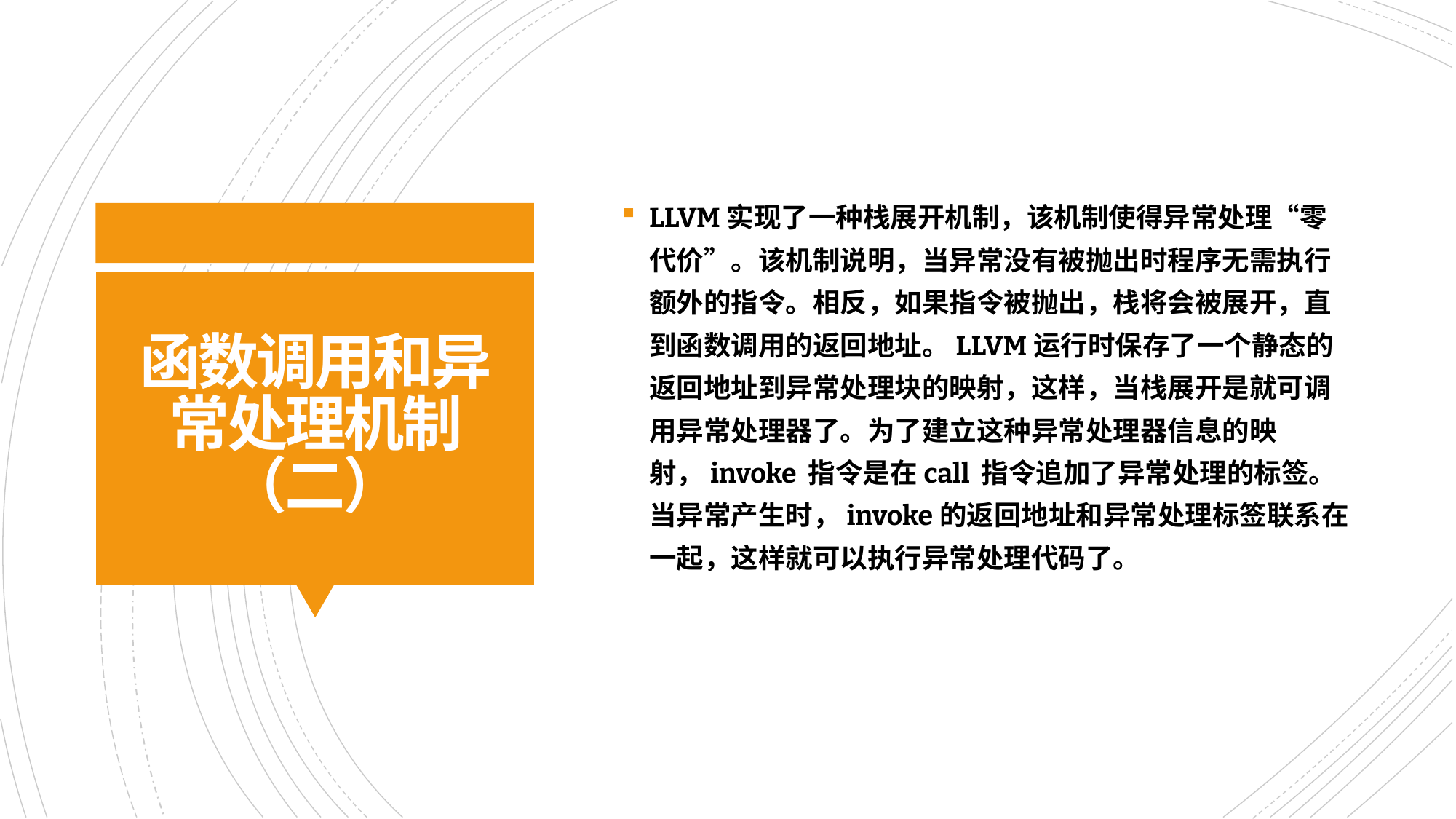

LLVM实现了一种栈展开机制，该机制使得异常处理“零代价”。该机制说明，当异常没有被抛出时程序无需执行额外的指令。相反，如果指令被抛出，栈将会被展开，直到函数调用的返回地址。LLVM运行时保存了一个静态的返回地址到异常处理块的映射，这样，当栈展开是就可调用异常处理器了。为了建立这种异常处理器信息的映射，invoke 指令是在call 指令追加了异常处理的标签。当异常产生时，invoke的返回地址和异常处理标签联系在一起，这样就可以执行异常处理代码了。

# 函数调用和异常处理机制（二）